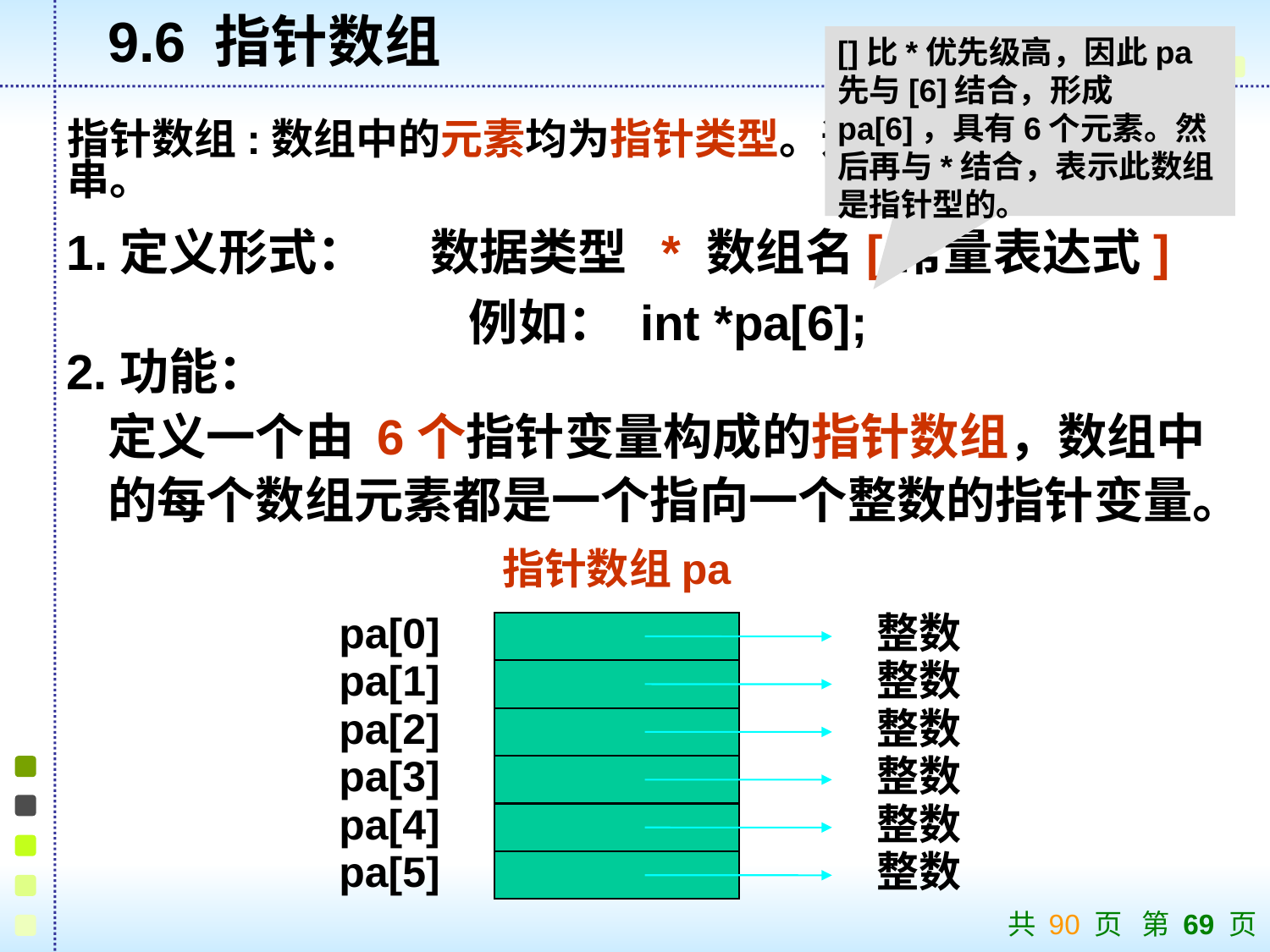

9.6 指针数组
[]比*优先级高，因此pa 先与[6]结合，形成pa[6]，具有6个元素。然后再与*结合，表示此数组是指针型的。
指针数组:数组中的元素均为指针类型。适合用来指向字符串。
1.定义形式：
数据类型  * 数组名[常量表达式]
	例如： int *pa[6];
2.功能：
定义一个由 6个指针变量构成的指针数组，数组中
的每个数组元素都是一个指向一个整数的指针变量。
指针数组pa
pa[0]

整数

pa[1]

整数

pa[2]

整数

pa[3]

整数

pa[4]

整数

pa[5]

整数

共 90 页   第 69 页